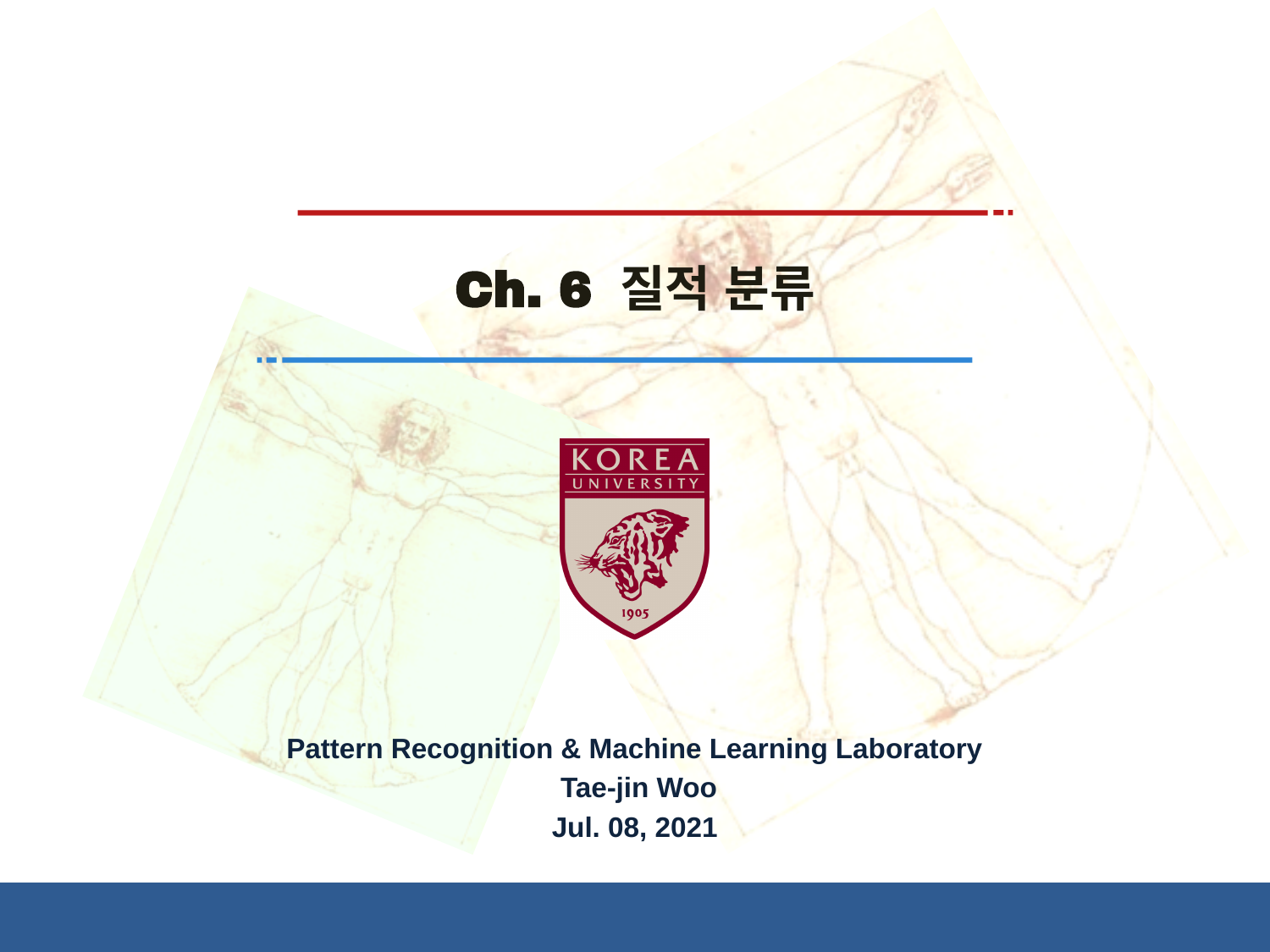

# Ch. 6 질적 분류
Pattern Recognition & Machine Learning Laboratory
 Tae-jin Woo
Jul. 08, 2021